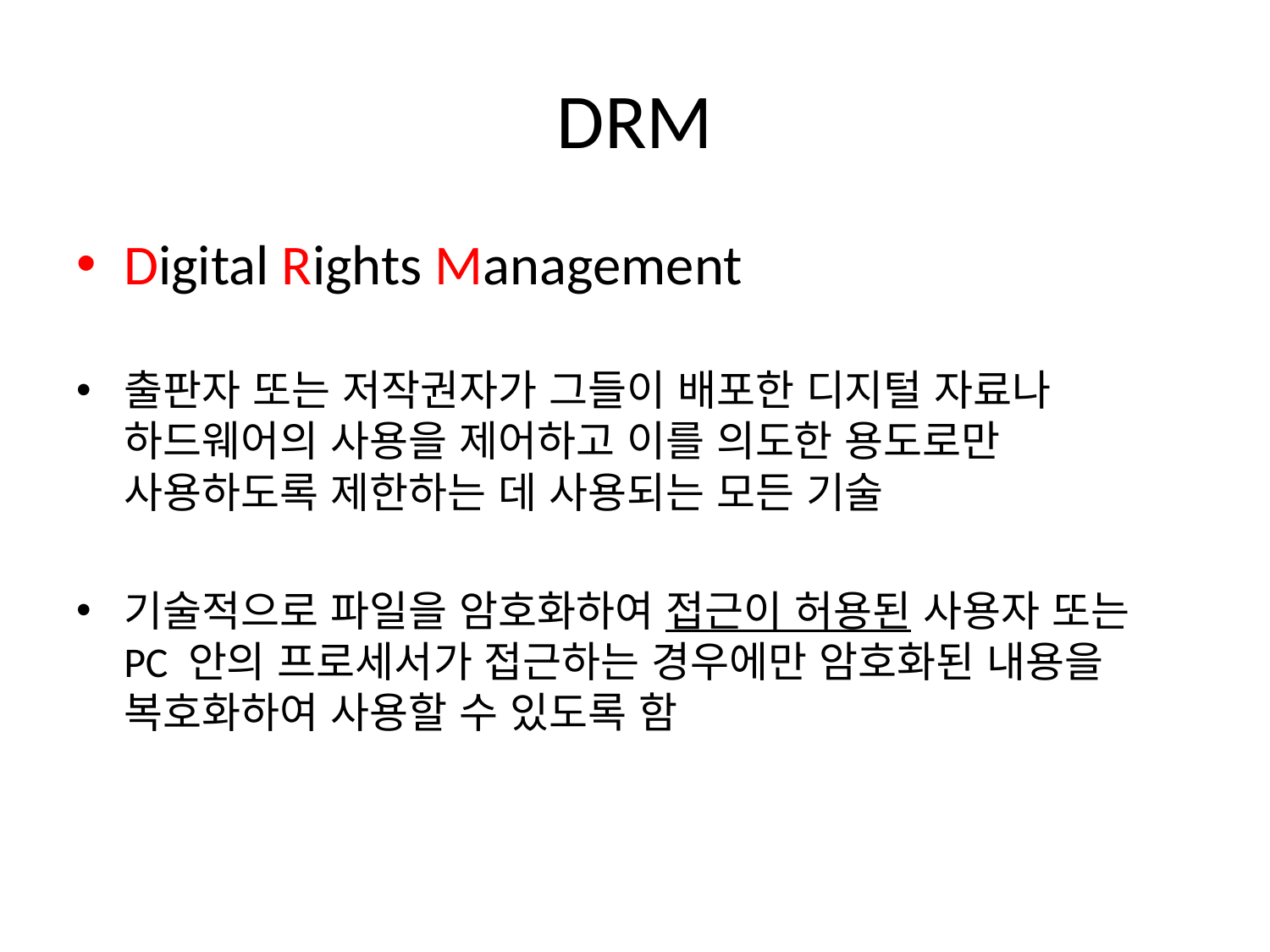

# DRM
Digital Rights Management

출판자 또는 저작권자가 그들이 배포한 디지털 자료나 하드웨어의 사용을 제어하고 이를 의도한 용도로만 사용하도록 제한하는 데 사용되는 모든 기술

기술적으로 파일을 암호화하여 접근이 허용된 사용자 또는 PC 안의 프로세서가 접근하는 경우에만 암호화된 내용을 복호화하여 사용할 수 있도록 함